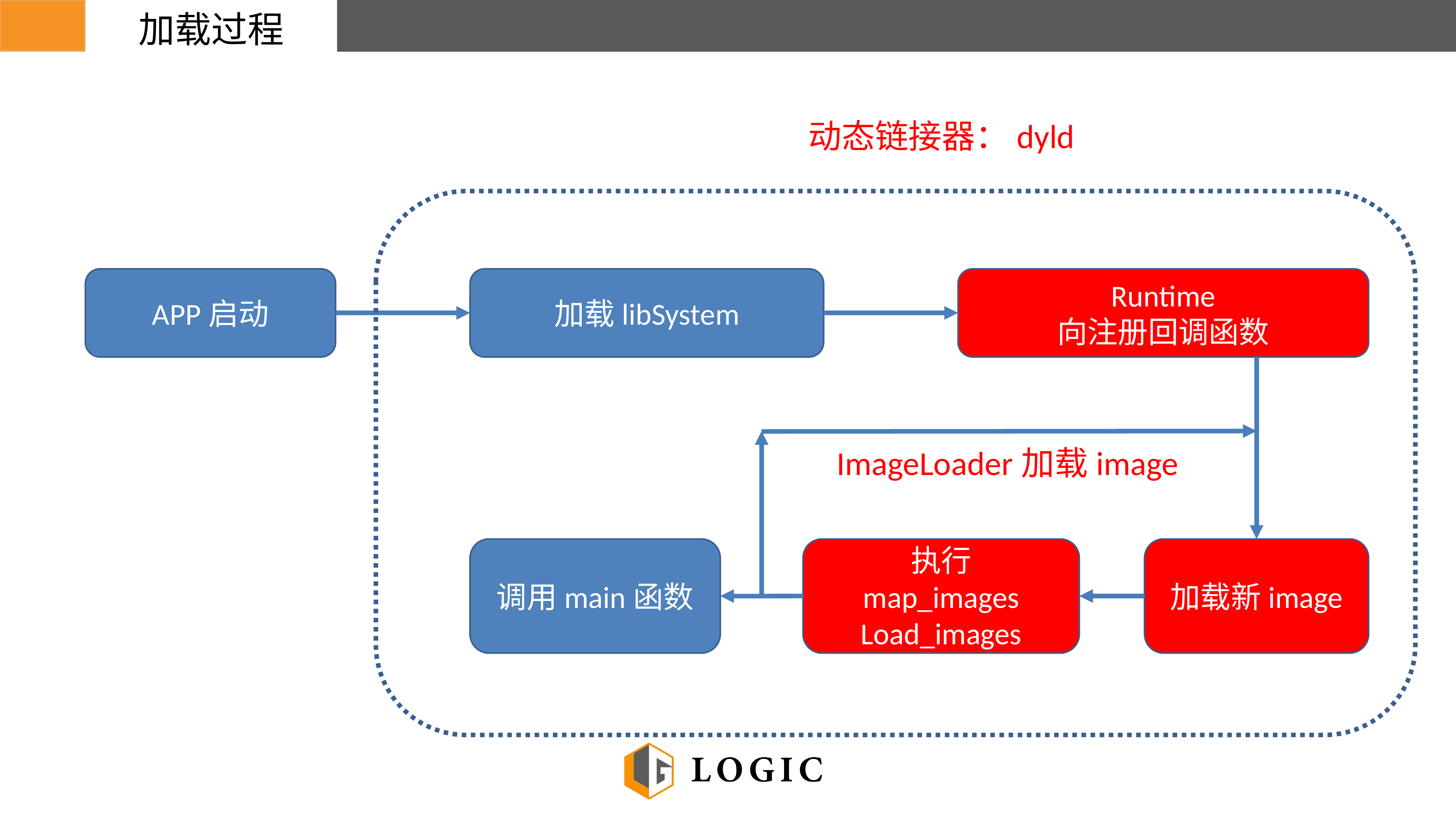

加载过程
动态链接器：dyld

加载libSystem
Runtime
向注册回调函数
APP启动
ImageLoader加载image
调用main函数
执行
map_images
Load_images
加载新image